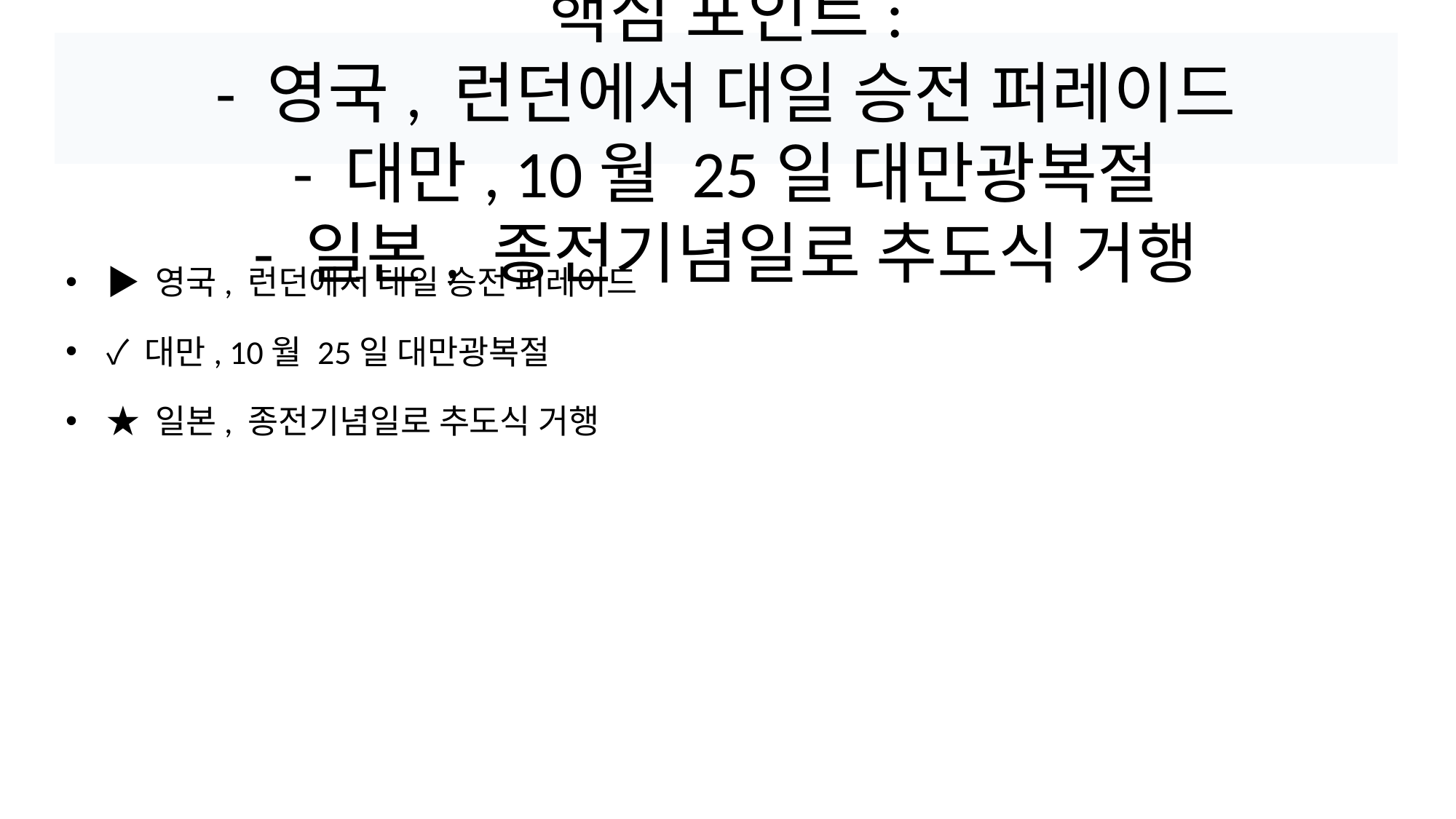

# 해외의 비슷한 기념일
핵심 포인트:
- 영국, 런던에서 대일 승전 퍼레이드
- 대만, 10월 25일 대만광복절
- 일본, 종전기념일로 추도식 거행

▶ 영국, 런던에서 대일 승전 퍼레이드
✓ 대만, 10월 25일 대만광복절
★ 일본, 종전기념일로 추도식 거행